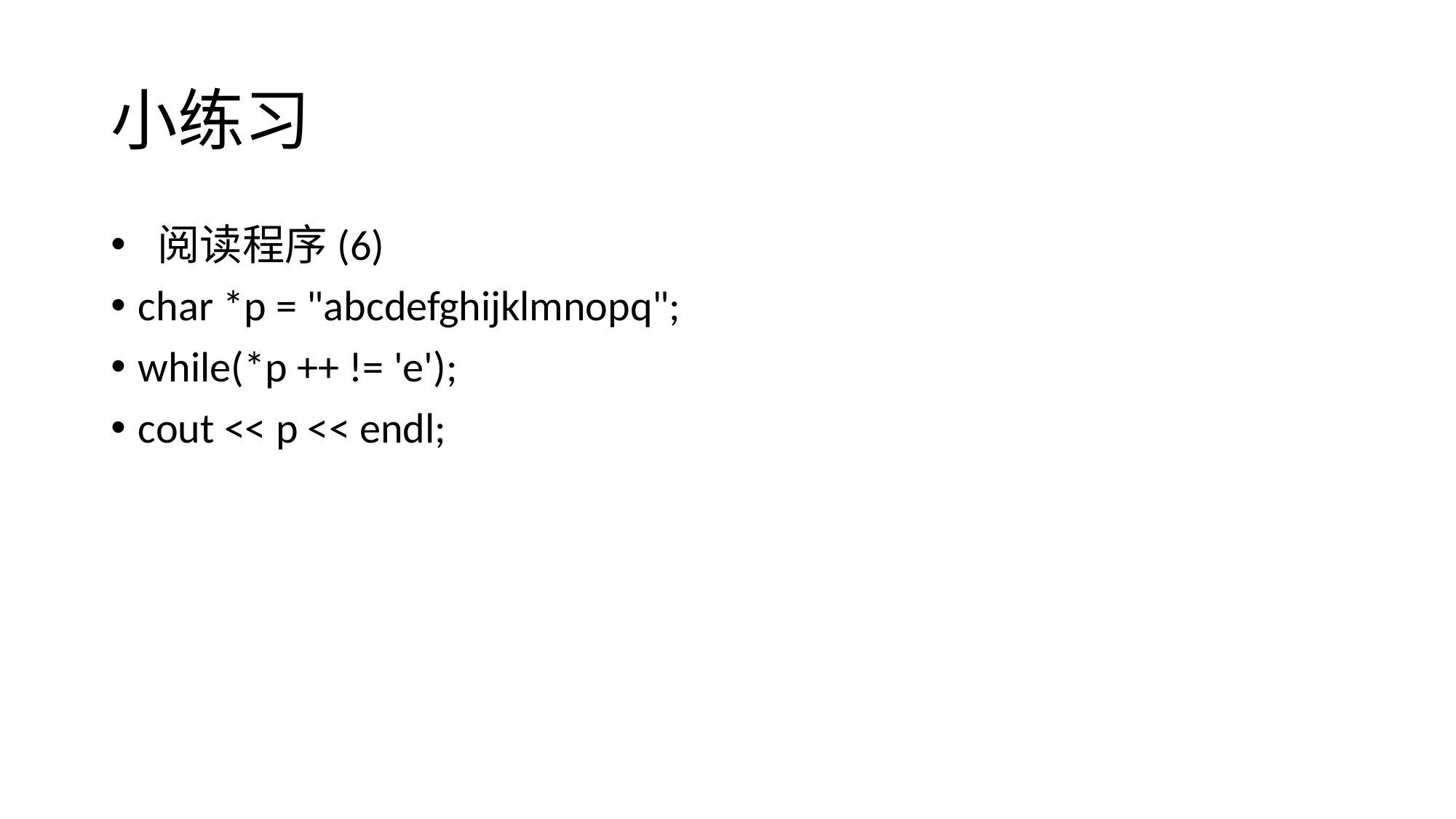

# 小练习
 阅读程序(6)
char *p = "abcdefghijklmnopq";
while(*p ++ != 'e');
cout << p << endl;